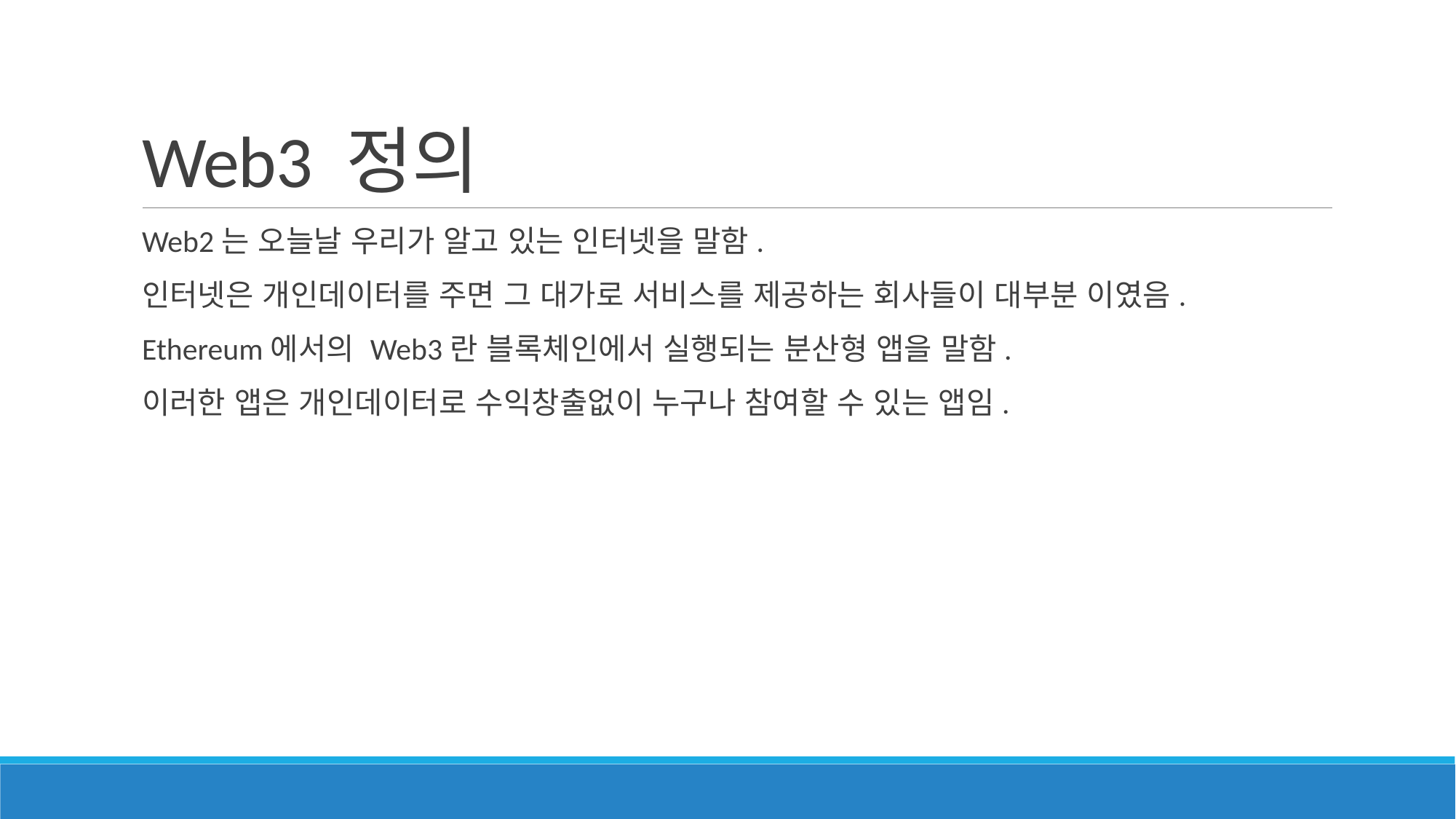

# Web3 정의
Web2는 오늘날 우리가 알고 있는 인터넷을 말함.
인터넷은 개인데이터를 주면 그 대가로 서비스를 제공하는 회사들이 대부분 이였음.
Ethereum에서의 Web3란 블록체인에서 실행되는 분산형 앱을 말함.
이러한 앱은 개인데이터로 수익창출없이 누구나 참여할 수 있는 앱임.